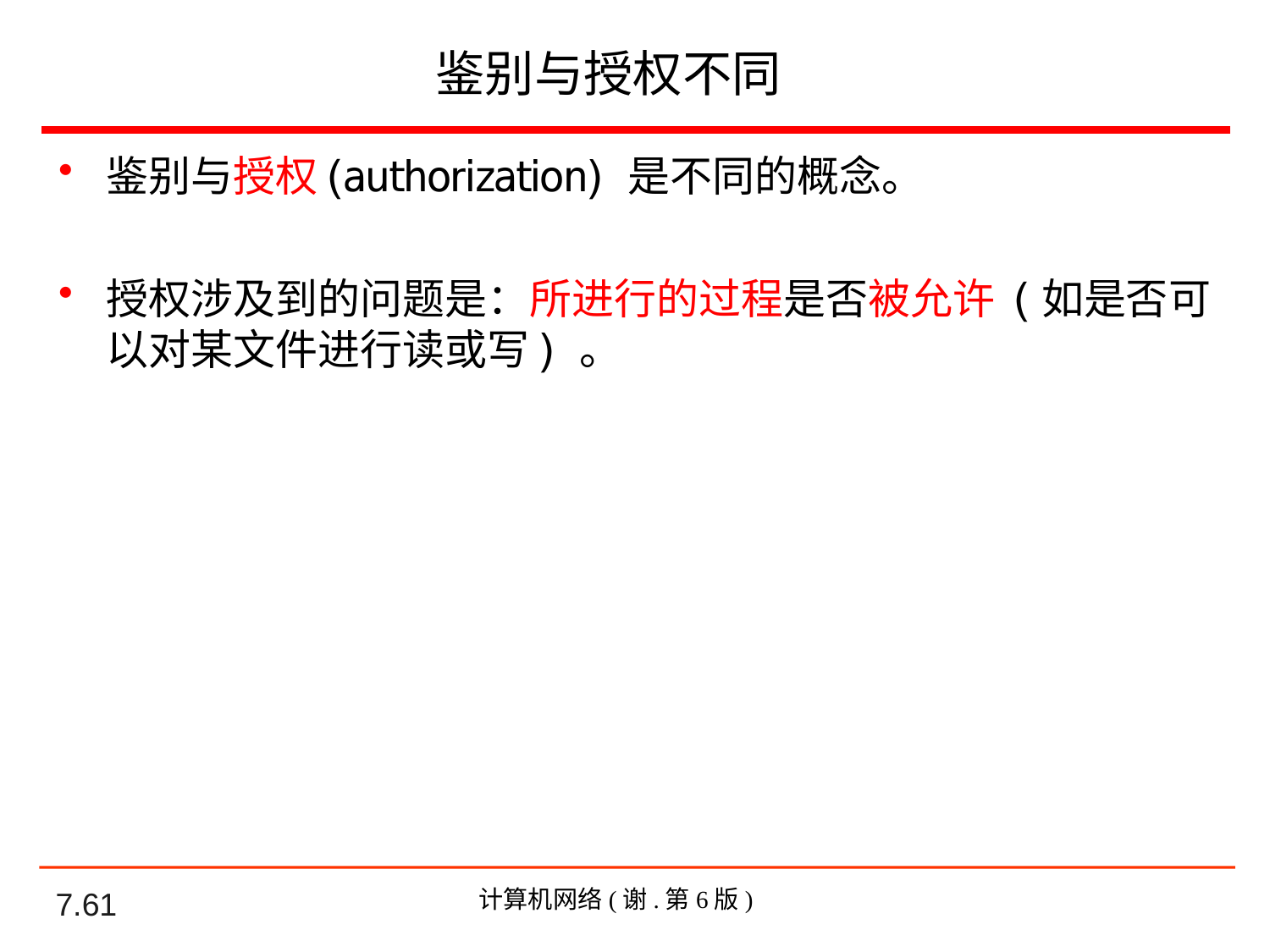

# 鉴别与授权不同
鉴别与授权(authorization) 是不同的概念。

授权涉及到的问题是：所进行的过程是否被允许 (如是否可以对某文件进行读或写) 。